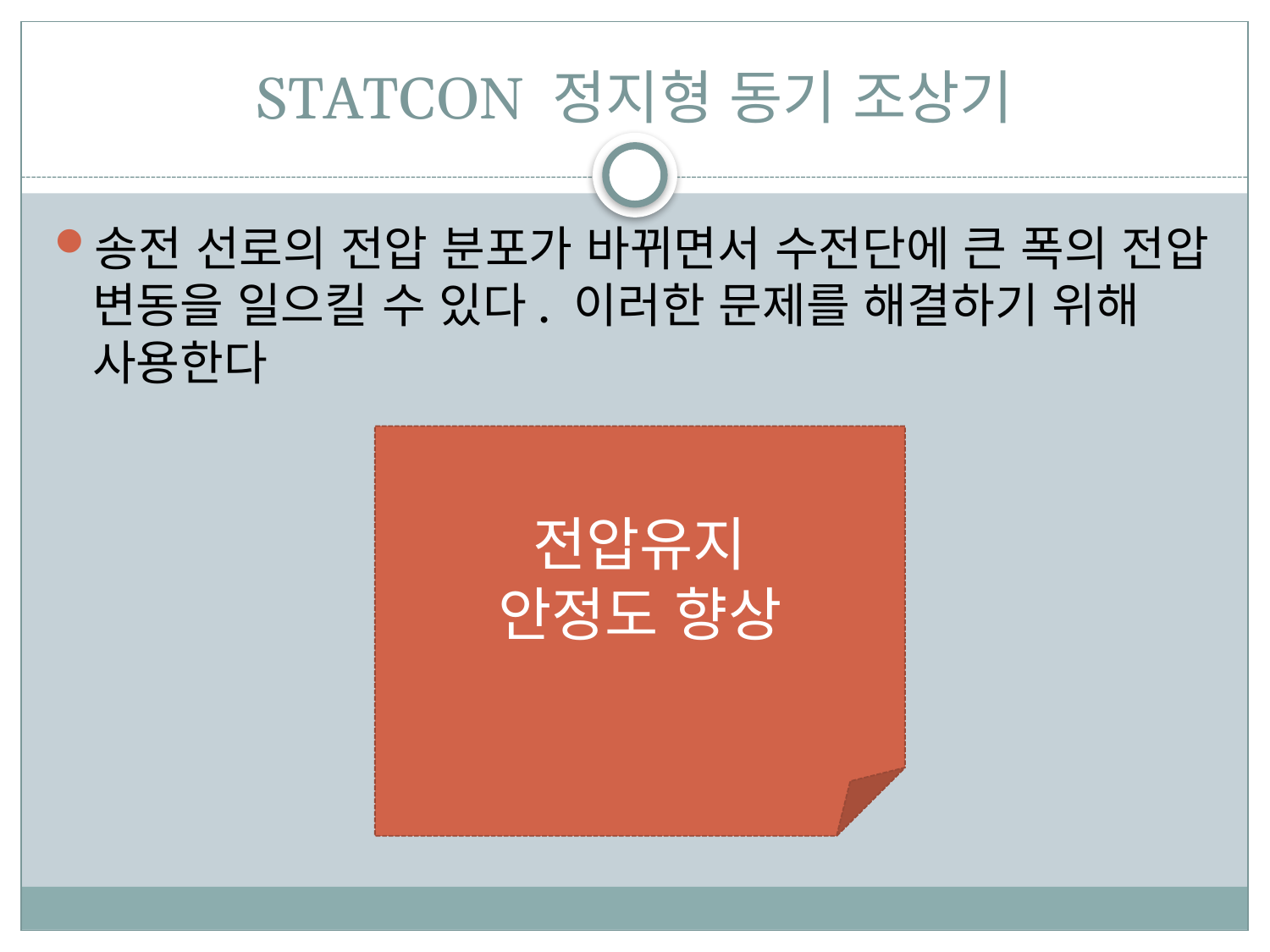

# STATCON 정지형 동기 조상기
송전 선로의 전압 분포가 바뀌면서 수전단에 큰 폭의 전압 변동을 일으킬 수 있다. 이러한 문제를 해결하기 위해 사용한다
전압유지
안정도 향상